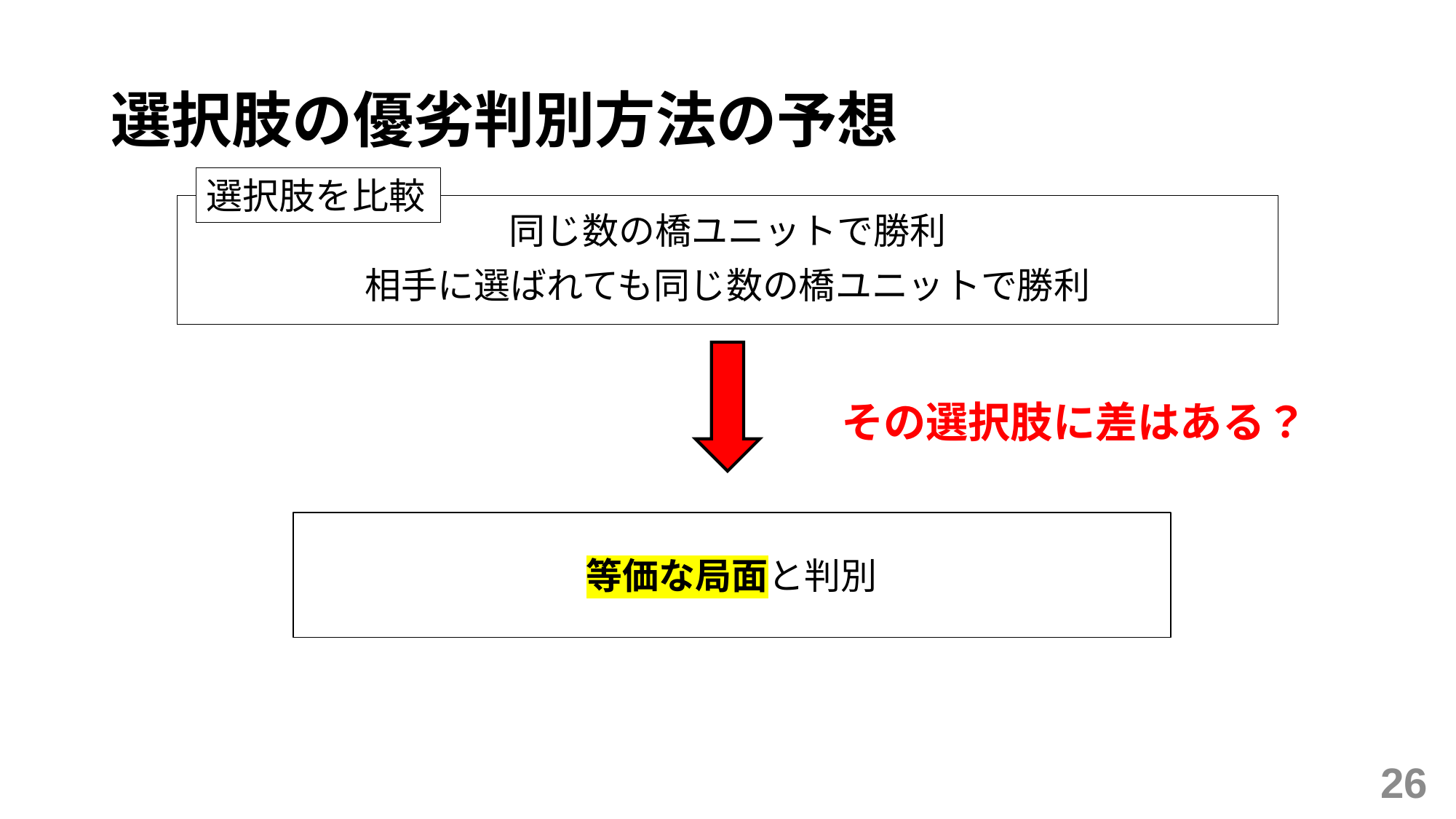

# 選択肢の優劣判別方法の予想
選択肢を比較
同じ数の橋ユニットで勝利
相手に選ばれても同じ数の橋ユニットで勝利

その選択肢に差はある？
等価な局面と判別
26